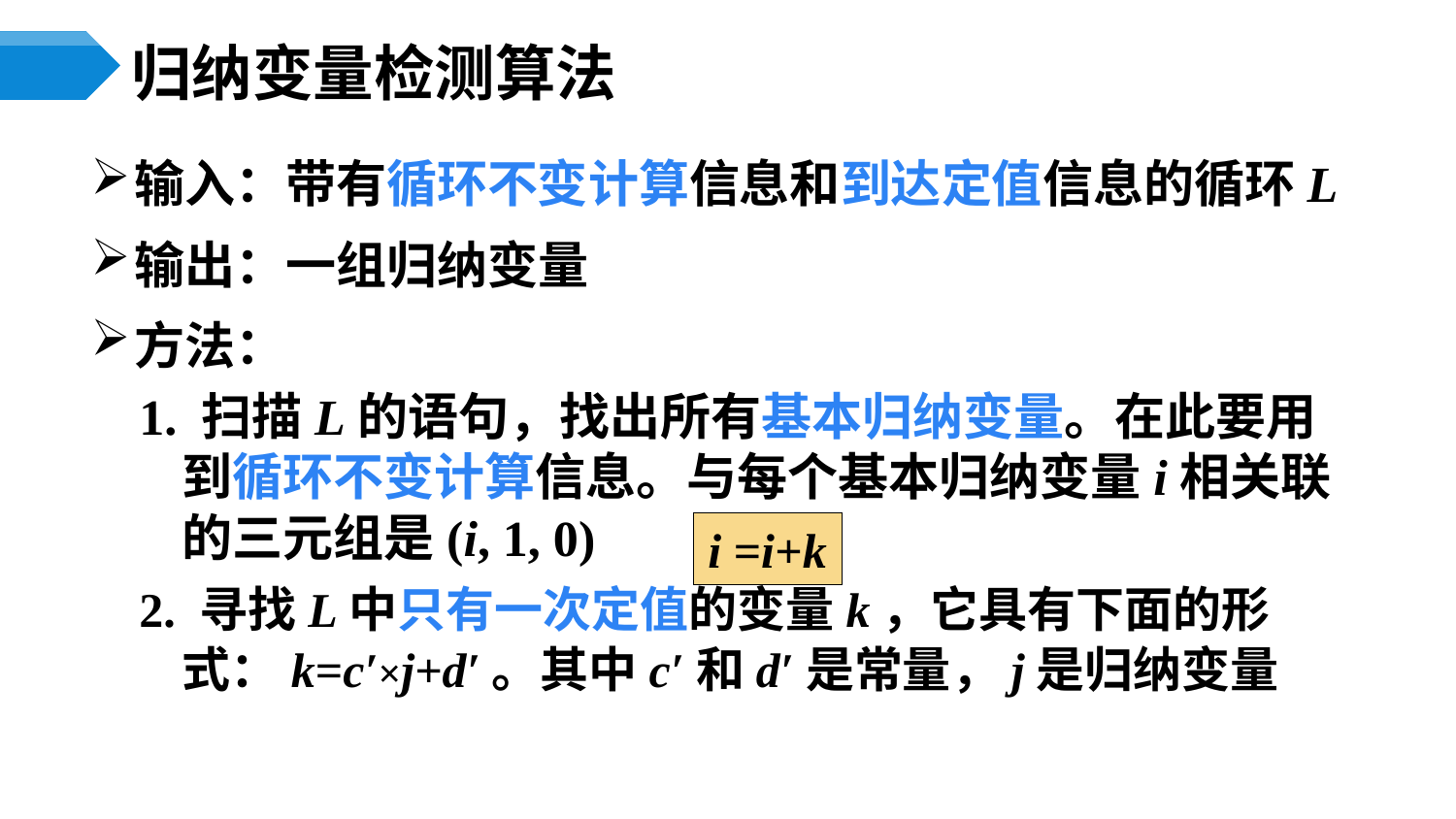

# 归纳变量检测算法
输入：带有循环不变计算信息和到达定值信息的循环L
输出：一组归纳变量
方法：
1. 扫描L的语句，找出所有基本归纳变量。在此要用到循环不变计算信息。与每个基本归纳变量i相关联的三元组是(i, 1, 0)
2. 寻找L中只有一次定值的变量k，它具有下面的形式：k=c′×j+d′。其中c′和d′是常量，j是归纳变量

i =i+k